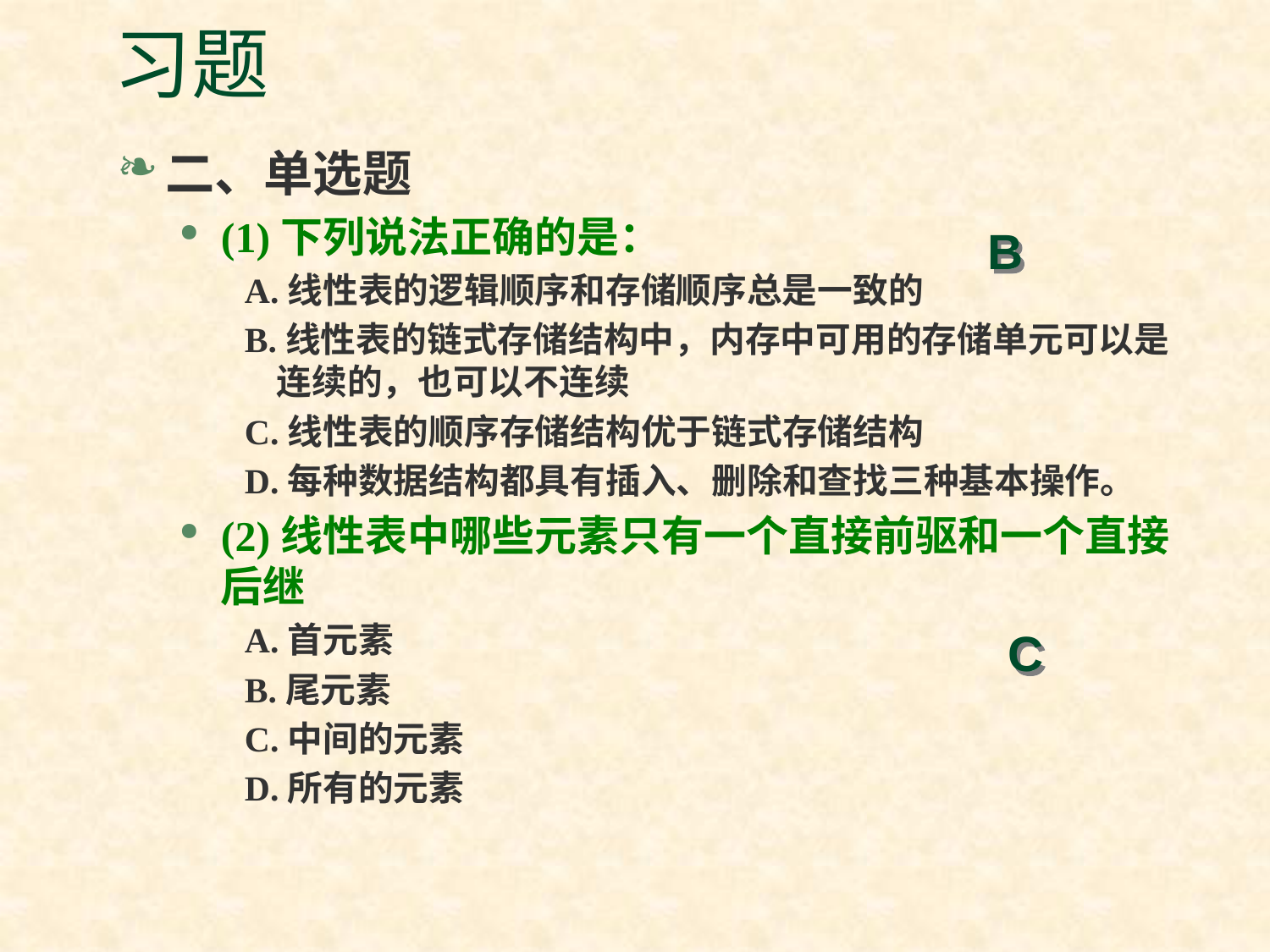

# 习题
二、单选题
(1)下列说法正确的是：
A.线性表的逻辑顺序和存储顺序总是一致的
B.线性表的链式存储结构中，内存中可用的存储单元可以是连续的，也可以不连续
C.线性表的顺序存储结构优于链式存储结构
D.每种数据结构都具有插入、删除和查找三种基本操作。
(2)线性表中哪些元素只有一个直接前驱和一个直接后继
A.首元素
B.尾元素
C.中间的元素
D.所有的元素
B
C